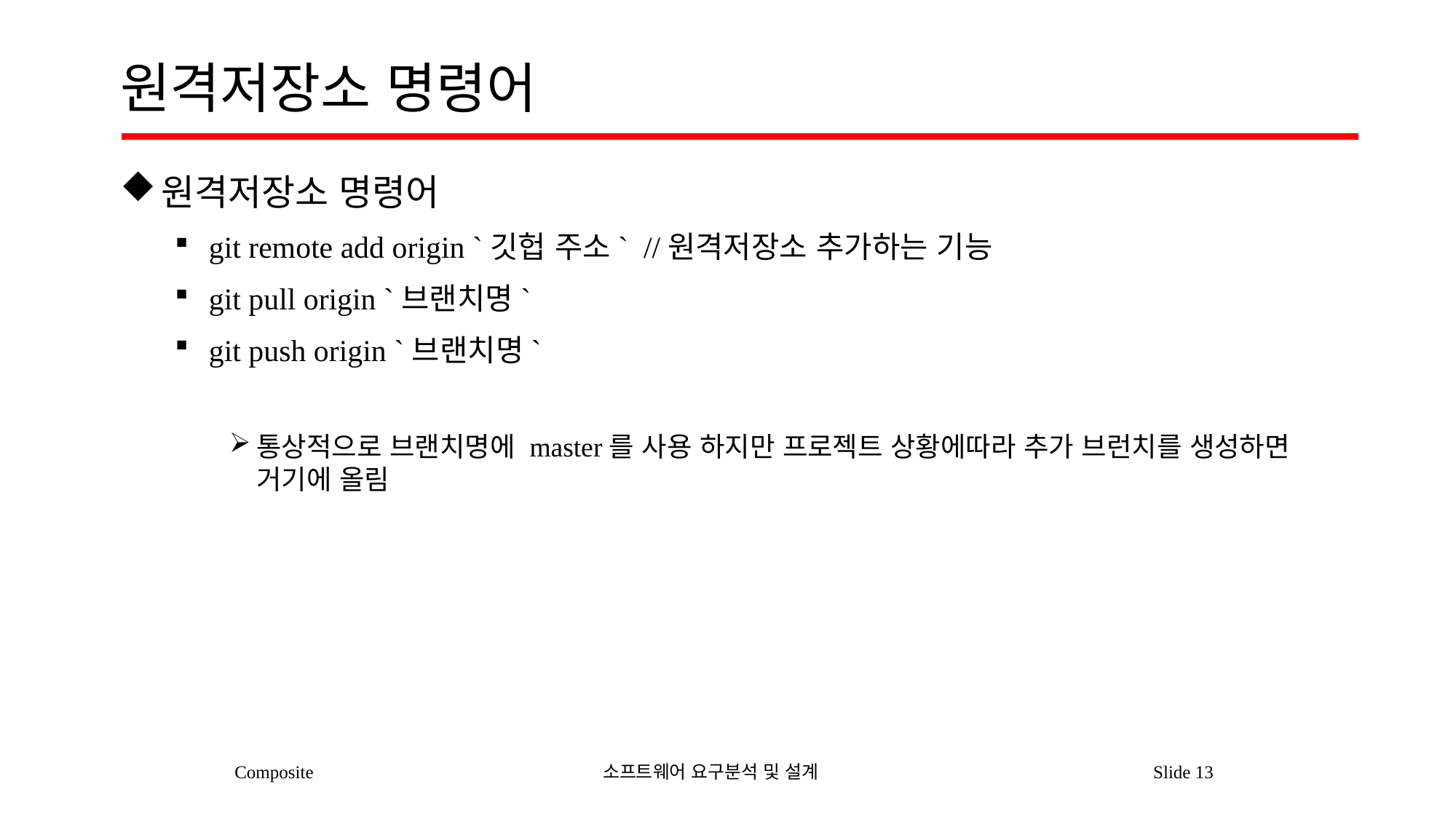

# 원격저장소 명령어
원격저장소 명령어
git remote add origin `깃헙 주소`  //원격저장소 추가하는 기능
git pull origin `브랜치명`
git push origin `브랜치명`

통상적으로 브랜치명에 master를 사용 하지만 프로젝트 상황에따라 추가 브런치를 생성하면 거기에 올림